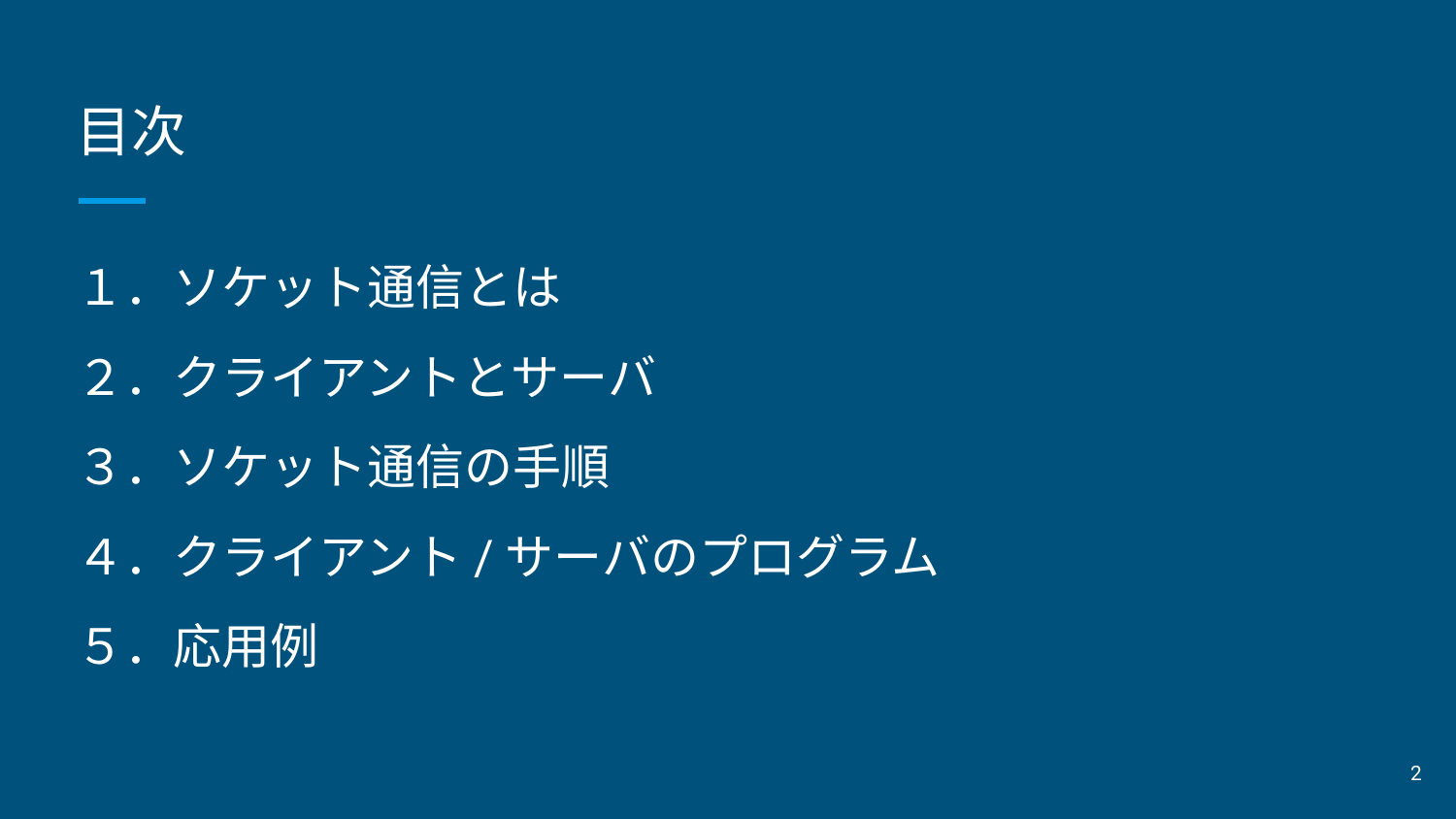

# 目次
１．ソケット通信とは
２．クライアントとサーバ
３．ソケット通信の手順
４．クライアント/サーバのプログラム
５．応用例
2